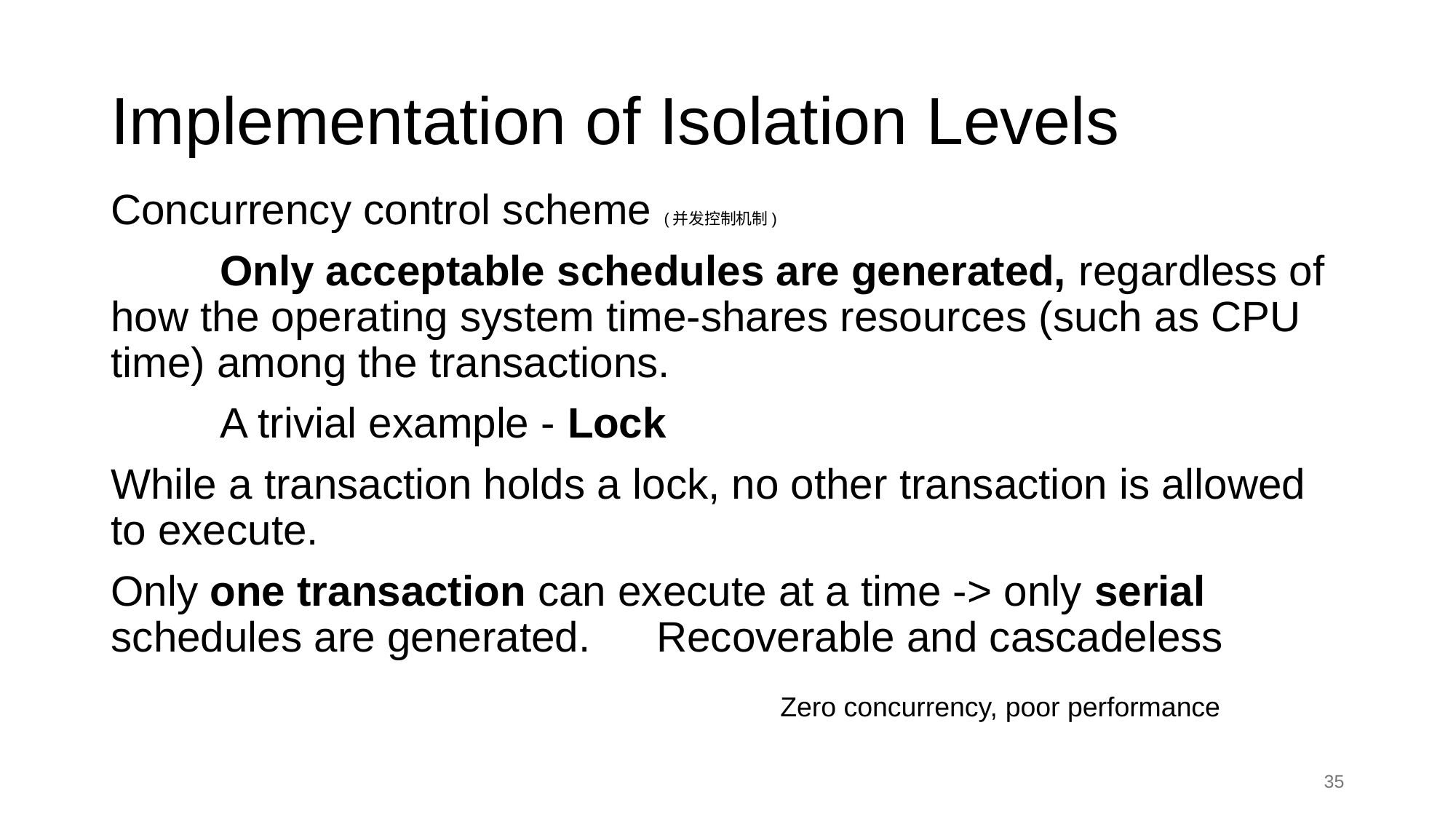

# Implementation of Isolation Levels
Concurrency control scheme (并发控制机制)
	Only acceptable schedules are generated, regardless of how the operating system time-shares resources (such as CPU time) among the transactions.
 	A trivial example - Lock
While a transaction holds a lock, no other transaction is allowed to execute.
Only one transaction can execute at a time -> only serial schedules are generated.  	Recoverable and cascadeless
Zero concurrency, poor performance
35